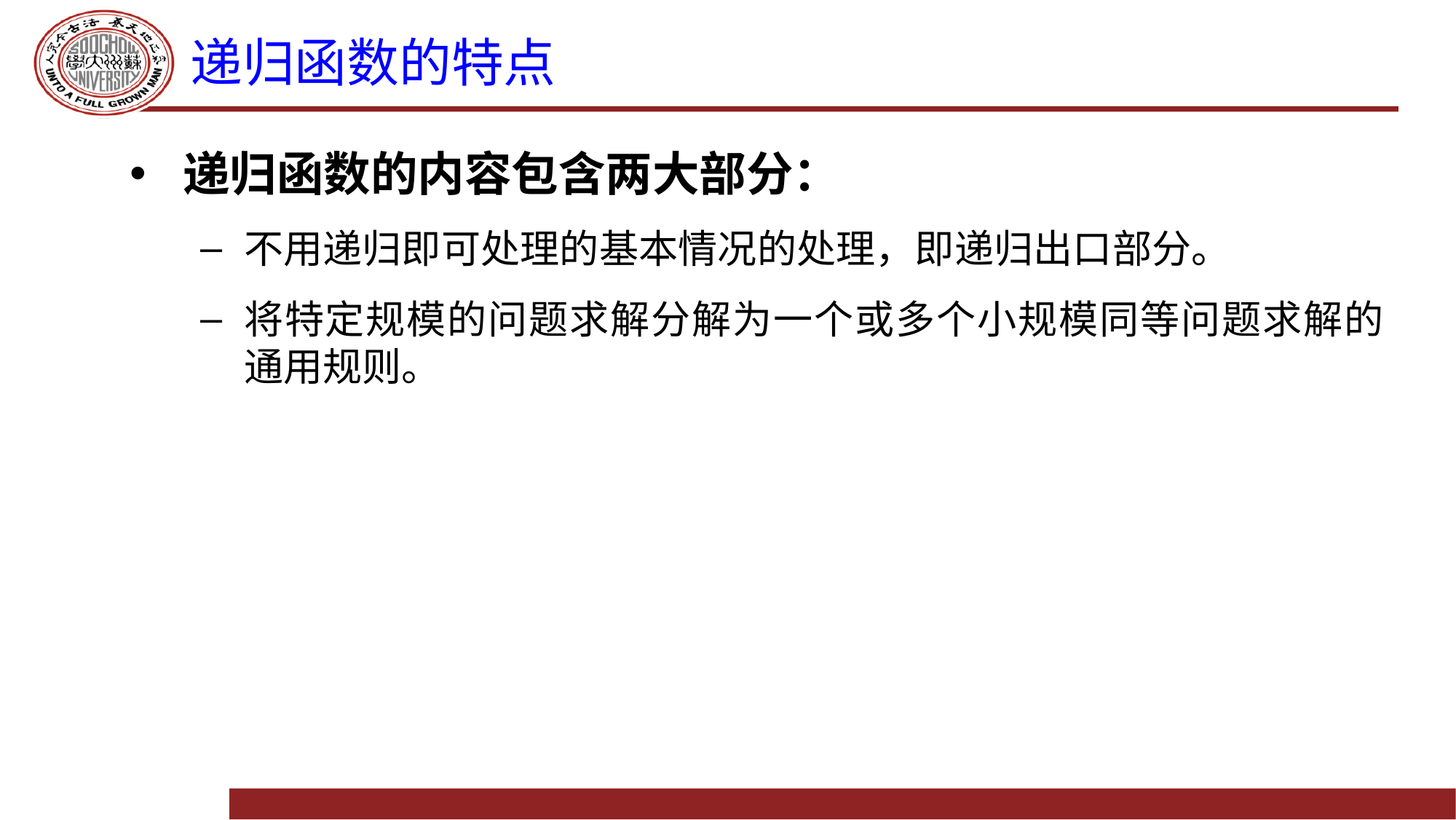

# 递归函数的特点
递归函数的内容包含两大部分：
不用递归即可处理的基本情况的处理，即递归出口部分。
将特定规模的问题求解分解为一个或多个小规模同等问题求解的通用规则。